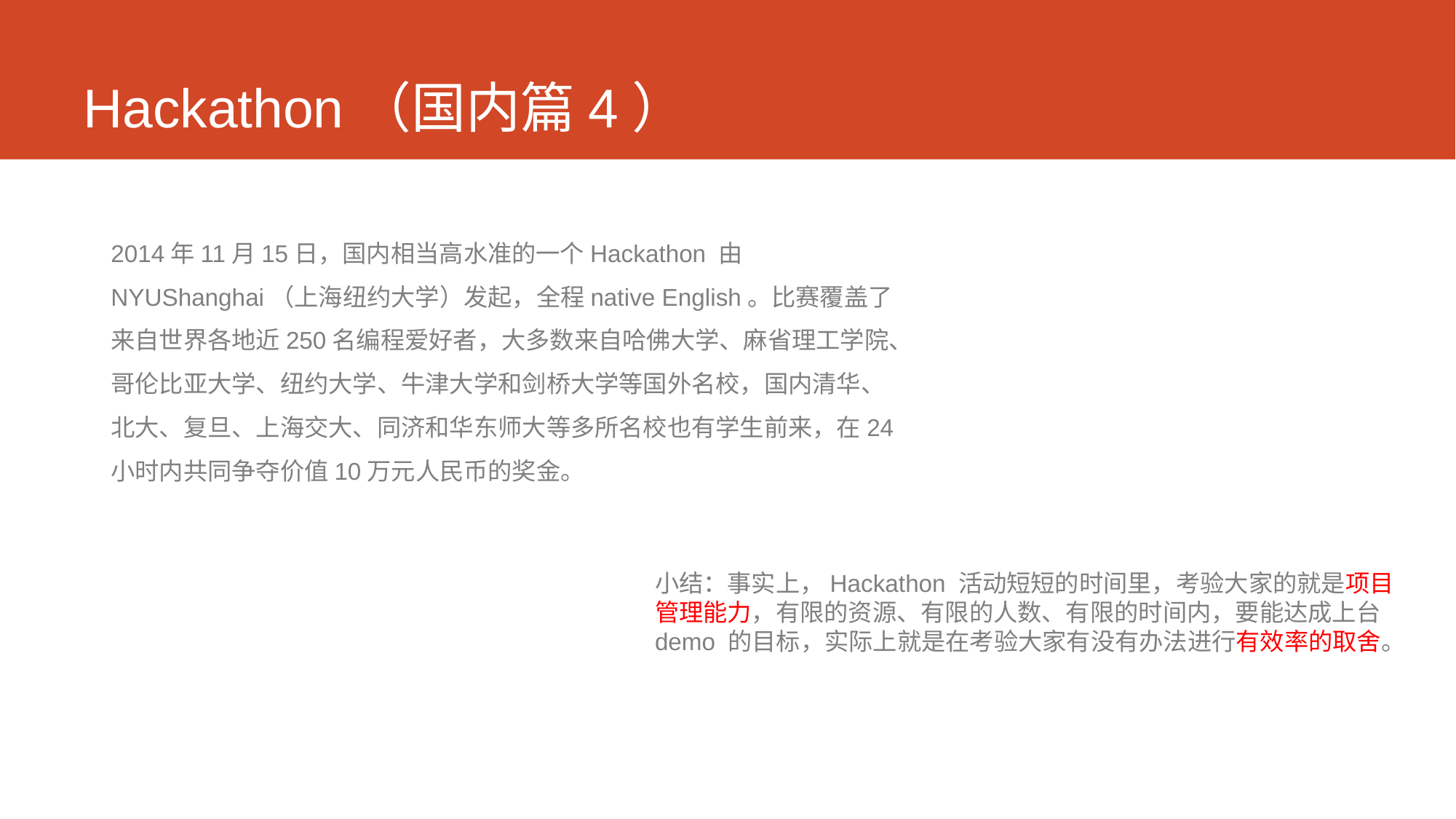

# Hackathon（国内篇4）
2014年11月15日，国内相当高水准的一个Hackathon 由NYUShanghai（上海纽约大学）发起，全程native English。比赛覆盖了来自世界各地近250名编程爱好者，大多数来自哈佛大学、麻省理工学院、哥伦比亚大学、纽约大学、牛津大学和剑桥大学等国外名校，国内清华、北大、复旦、上海交大、同济和华东师大等多所名校也有学生前来，在24小时内共同争夺价值10万元人民币的奖金。
小结：事实上，Hackathon 活动短短的时间里，考验大家的就是项目管理能力，有限的资源、有限的人数、有限的时间内，要能达成上台demo 的目标，实际上就是在考验大家有没有办法进行有效率的取舍。